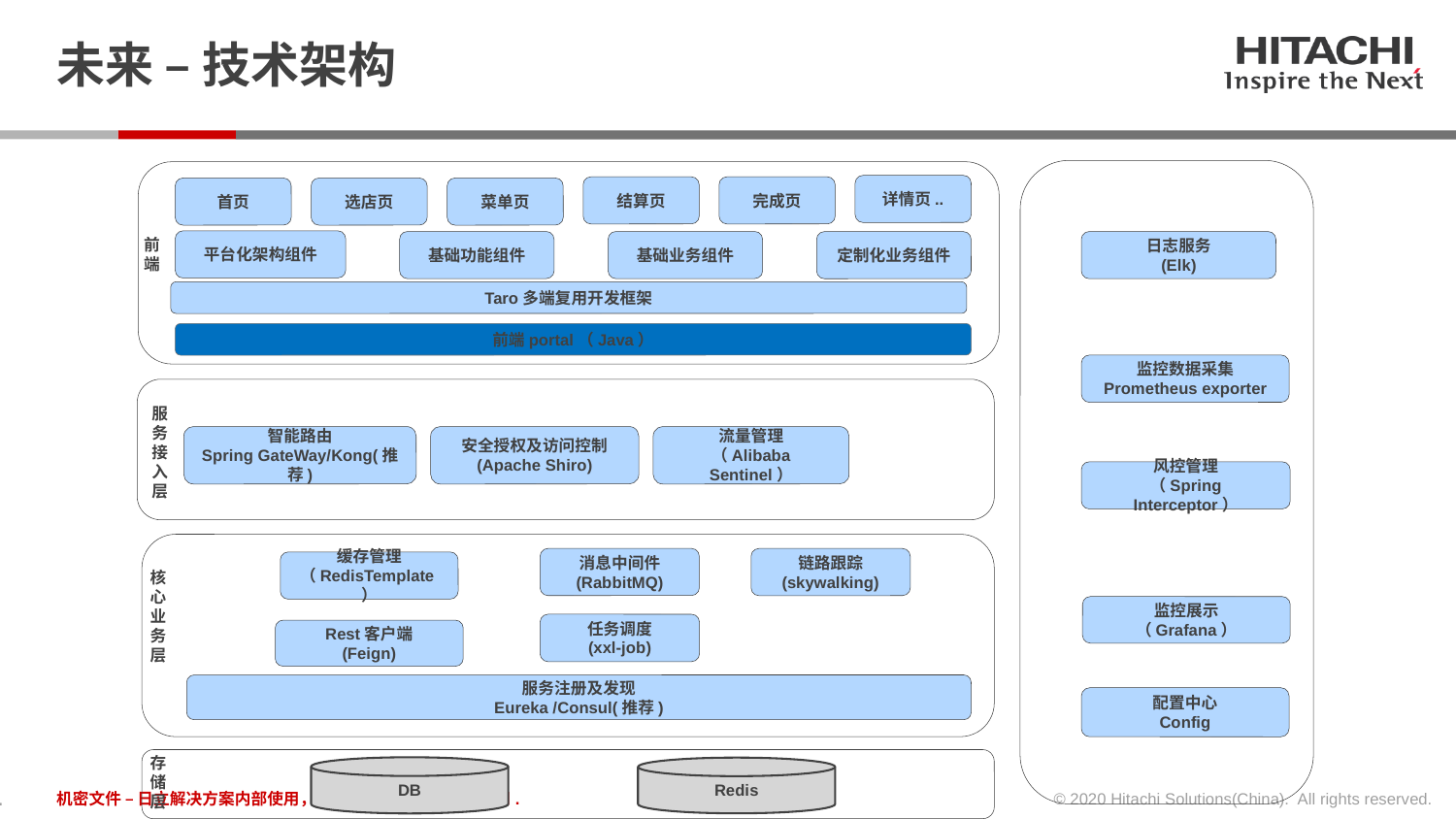

# 未来 – 技术架构

详情页..
结算页
完成页
首页
选店页
菜单页
前端
平台化架构组件
基础功能组件
基础业务组件
日志服务
(Elk)
定制化业务组件
Taro多端复用开发框架
服务注册及发现
Eureka /Consul(推荐)
前端portal（Java）

监控数据采集
Prometheus exporter

服务接入层
安全授权及访问控制
(Apache Shiro)
智能路由
Spring GateWay/Kong(推荐)
流量管理
（Alibaba Sentinel）
风控管理
（Spring Interceptor）

消息中间件
(RabbitMQ)
链路跟踪
(skywalking)
Rest客户端
(Feign)
缓存管理
（RedisTemplate）
核心业务层
监控展示
（Grafana）
配置中心
Config
任务调度
(xxl-job)
存储层

DB
Redis